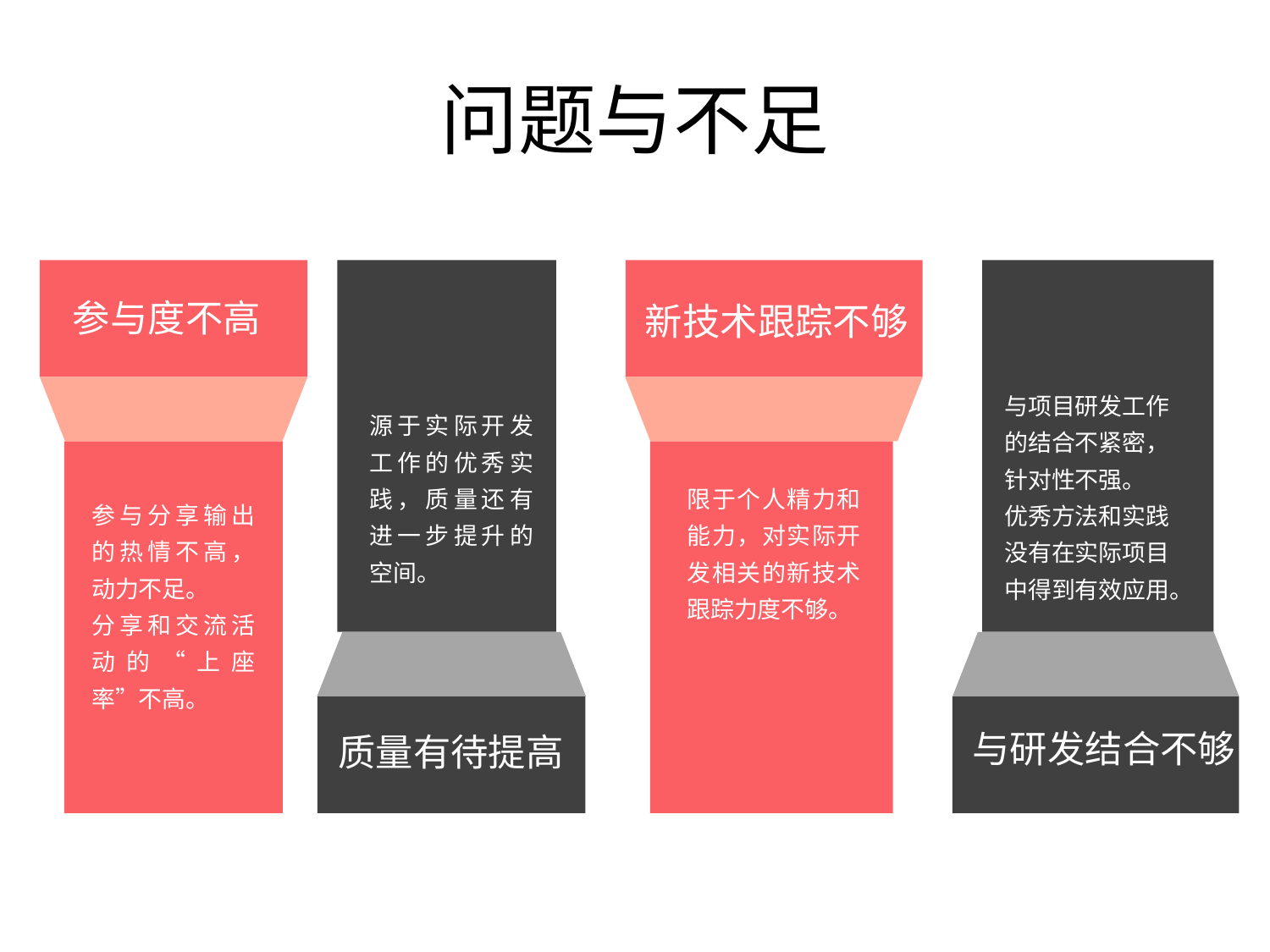

# 问题与不足

参与度不高
新技术跟踪不够

与项目研发工作的结合不紧密，针对性不强。
优秀方法和实践没有在实际项目中得到有效应用。
源于实际开发工作的优秀实践，质量还有进一步提升的空间。

限于个人精力和能力，对实际开发相关的新技术跟踪力度不够。
参与分享输出的热情不高，动力不足。
分享和交流活动的“上座率”不高。

与研发结合不够
质量有待提高